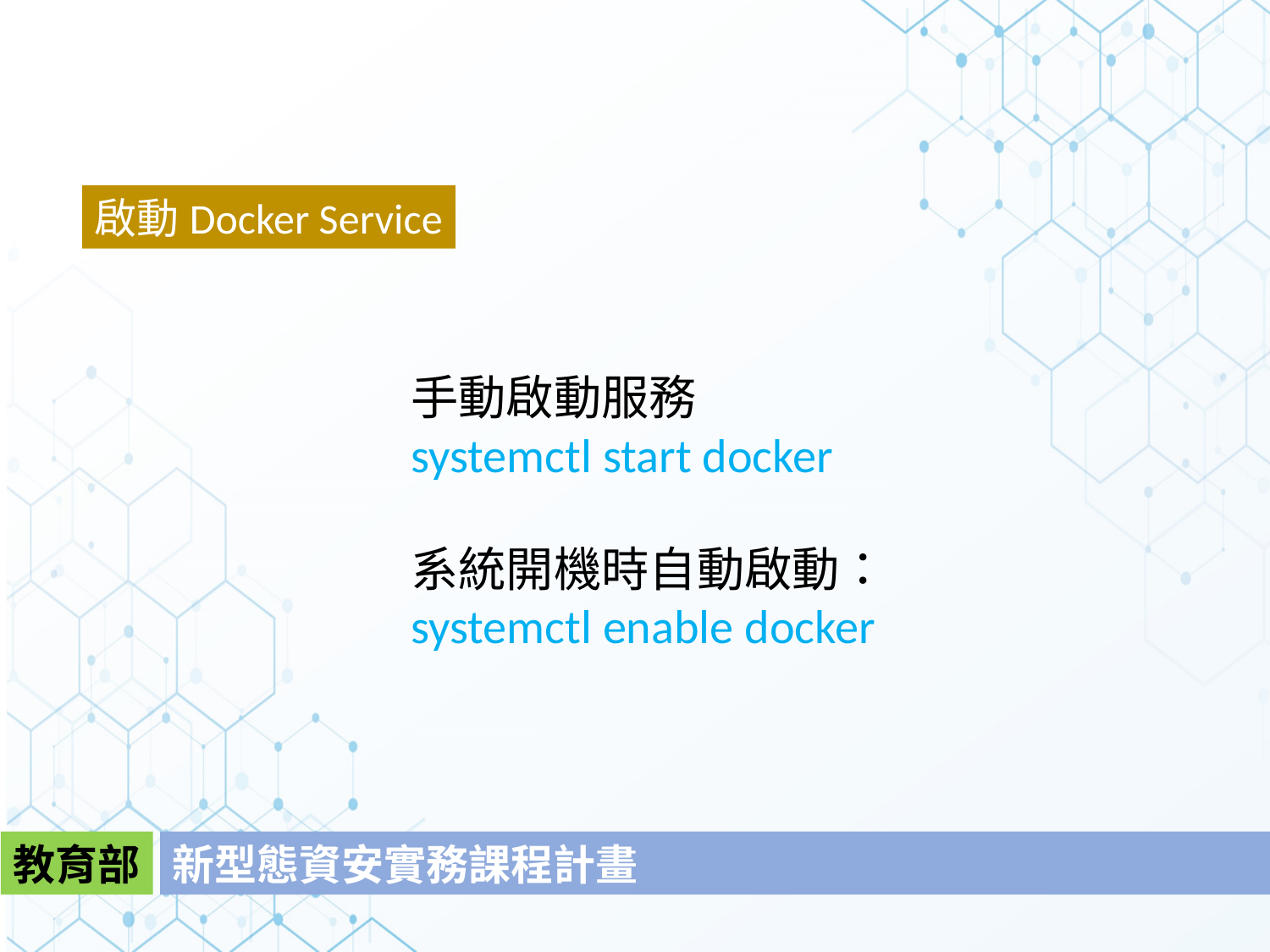

啟動Docker Service
手動啟動服務
systemctl start docker

系統開機時自動啟動：
systemctl enable docker
教育部
新型態資安實務課程計畫